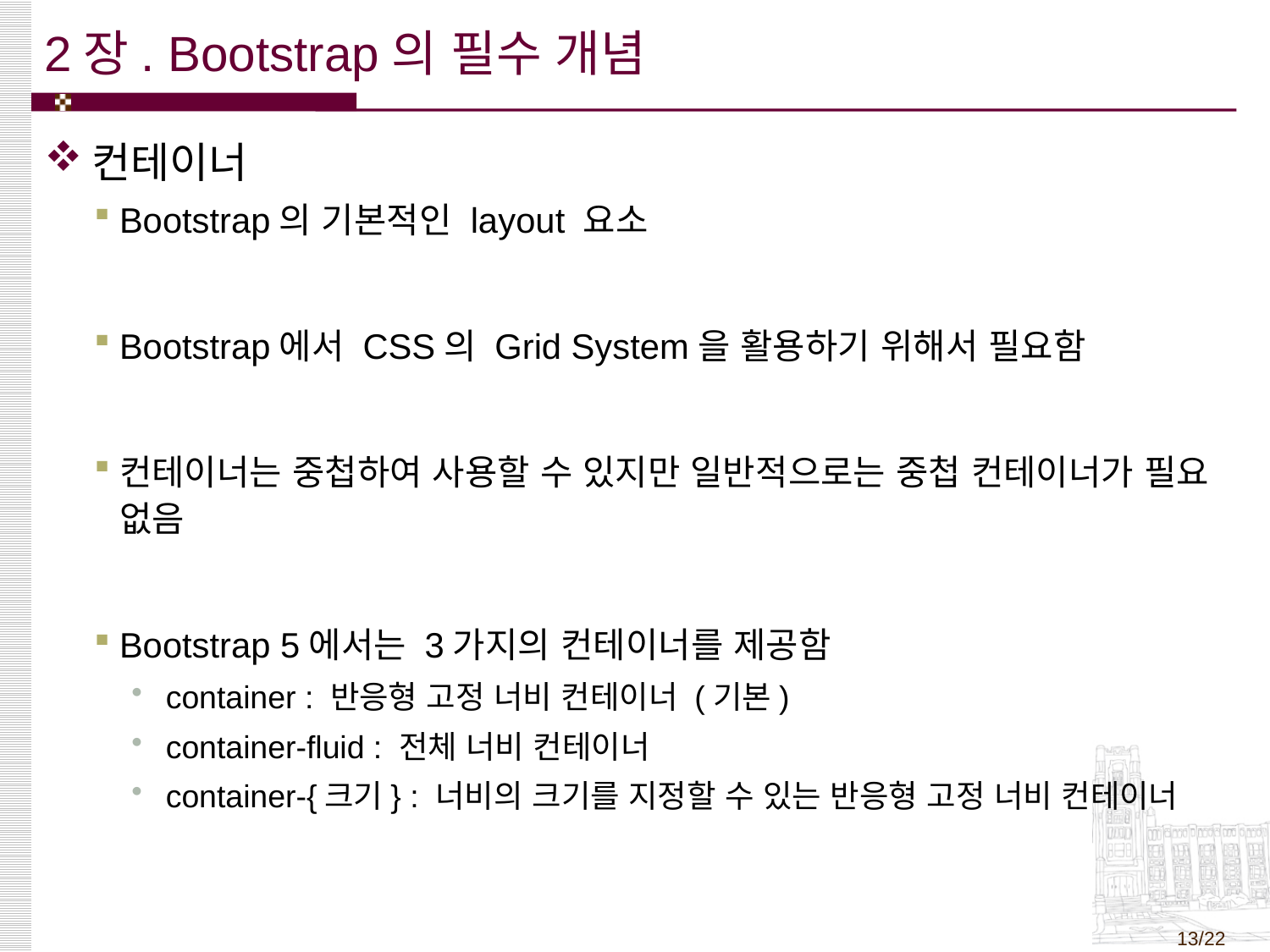

# 2장. Bootstrap의 필수 개념
컨테이너
Bootstrap의 기본적인 layout 요소

Bootstrap에서 CSS의 Grid System을 활용하기 위해서 필요함

컨테이너는 중첩하여 사용할 수 있지만 일반적으로는 중첩 컨테이너가 필요 없음

Bootstrap 5에서는 3가지의 컨테이너를 제공함
 container : 반응형 고정 너비 컨테이너 (기본)
 container-fluid : 전체 너비 컨테이너
 container-{크기} : 너비의 크기를 지정할 수 있는 반응형 고정 너비 컨테이너